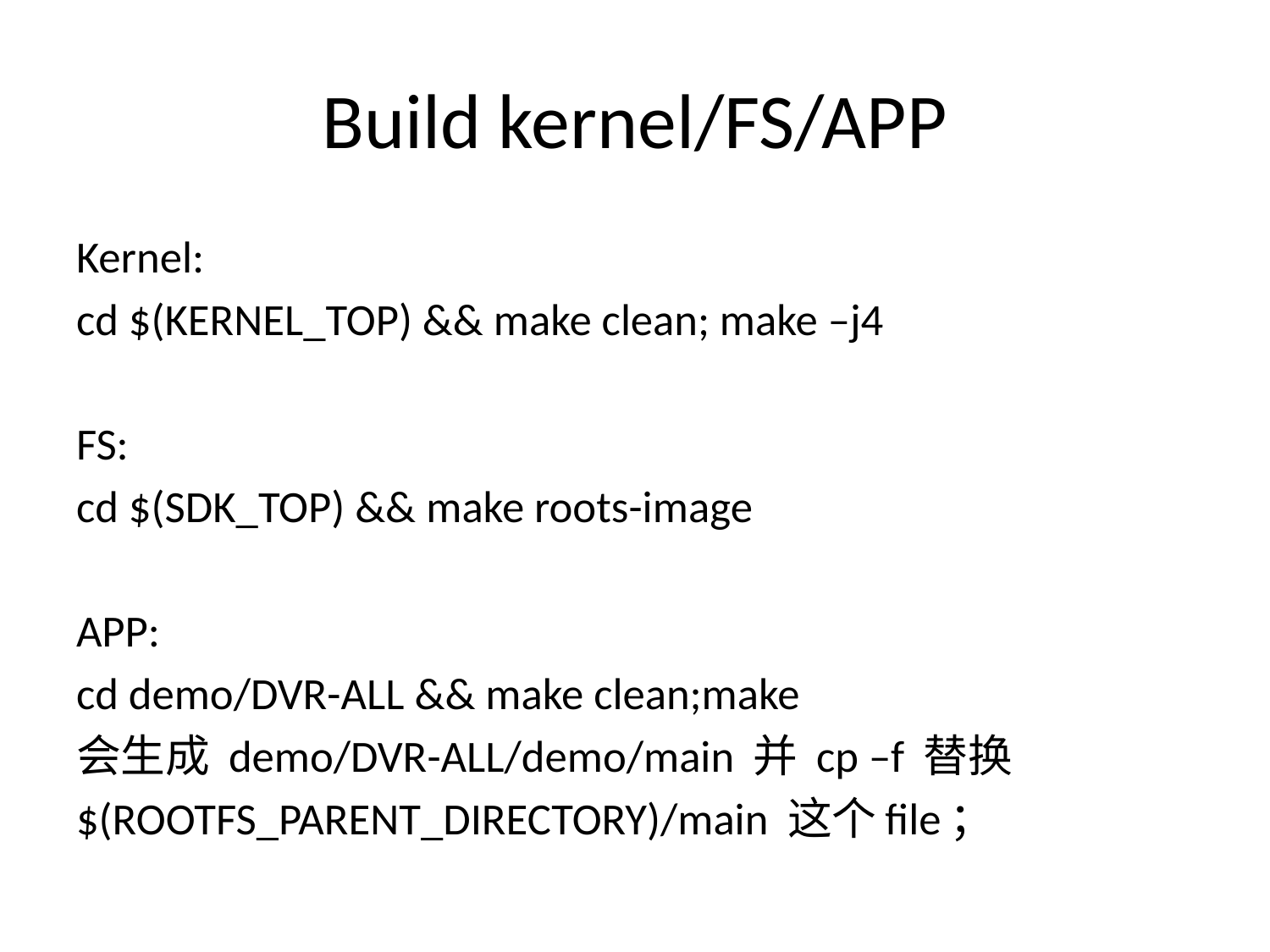

# Build kernel/FS/APP
Kernel:
cd $(KERNEL_TOP) && make clean; make –j4

FS:
cd $(SDK_TOP) && make roots-image

APP:
cd demo/DVR-ALL && make clean;make
会生成 demo/DVR-ALL/demo/main 并 cp –f 替换
$(ROOTFS_PARENT_DIRECTORY)/main 这个file；